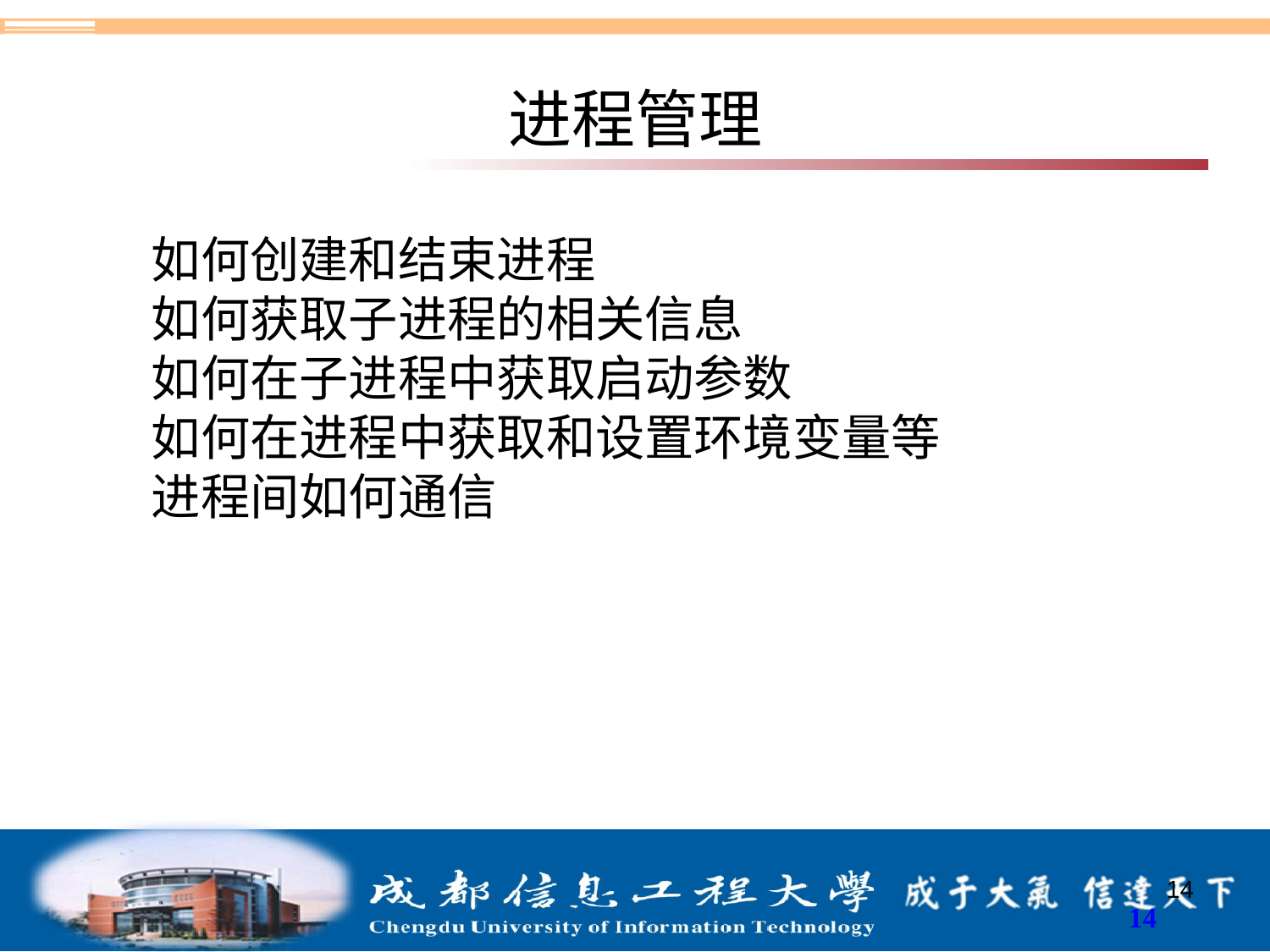

# 进程管理
如何创建和结束进程
如何获取子进程的相关信息
如何在子进程中获取启动参数
如何在进程中获取和设置环境变量等
进程间如何通信